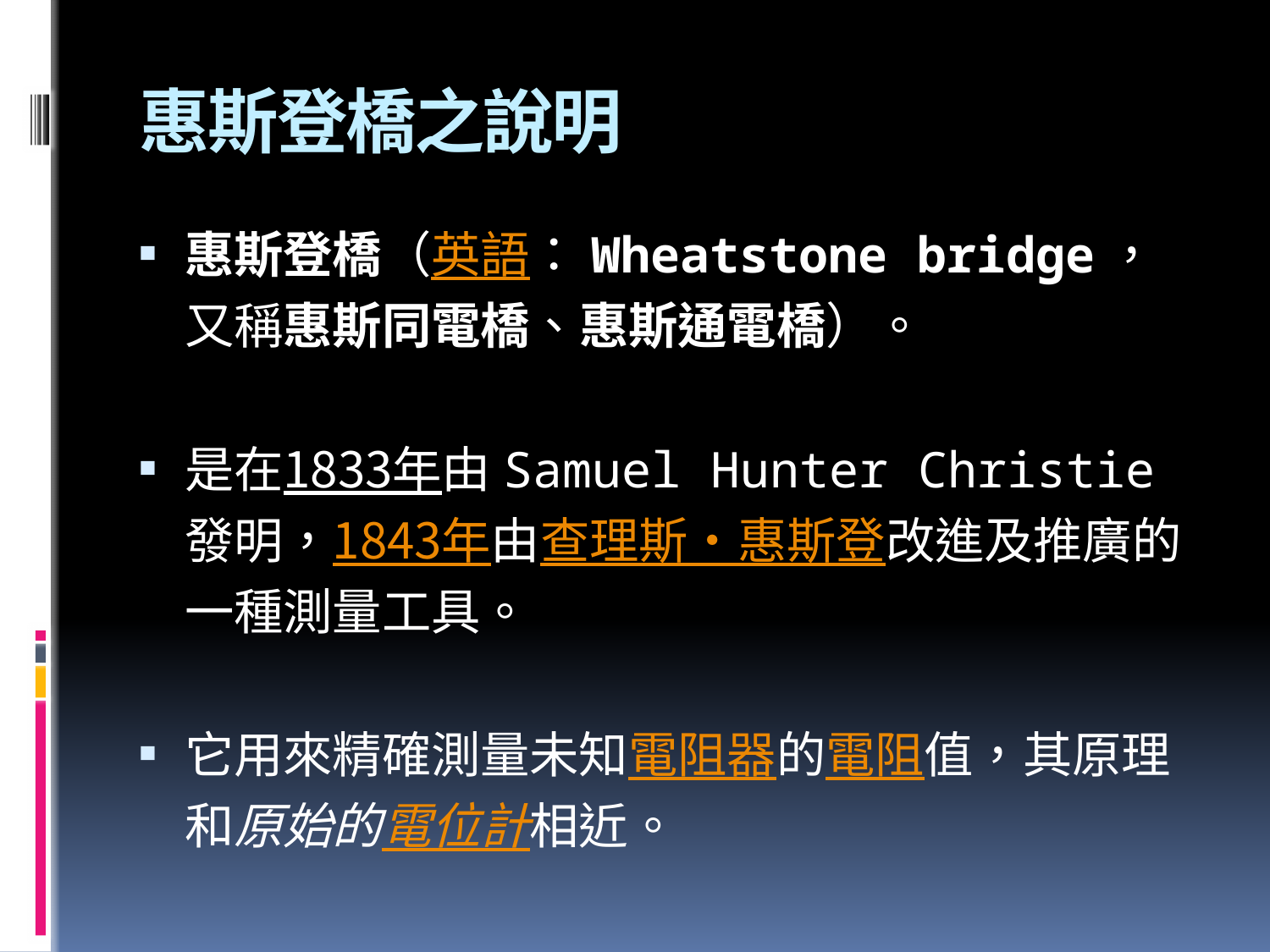

# 惠斯登橋之說明
惠斯登橋（英語：Wheatstone bridge，又稱惠斯同電橋、惠斯通電橋）。

是在1833年由Samuel Hunter Christie發明，1843年由查理斯·惠斯登改進及推廣的一種測量工具。

它用來精確測量未知電阻器的電阻值，其原理和原始的電位計相近。